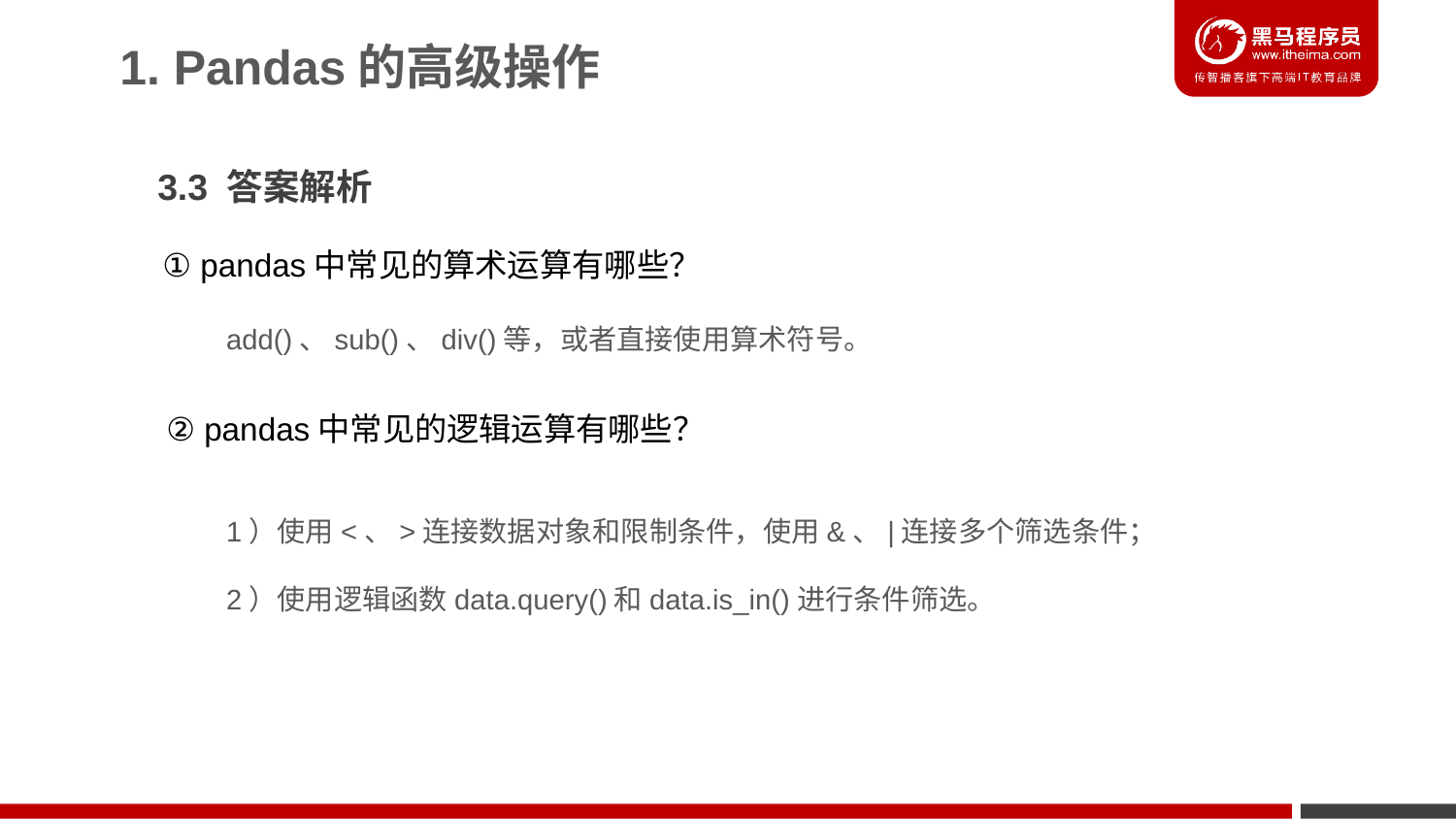

1. Pandas的高级操作
3.3 答案解析
① pandas中常见的算术运算有哪些？
add()、sub()、div()等，或者直接使用算术符号。
② pandas中常见的逻辑运算有哪些？
1）使用<、>连接数据对象和限制条件，使用&、|连接多个筛选条件；

2）使用逻辑函数data.query()和data.is_in()进行条件筛选。